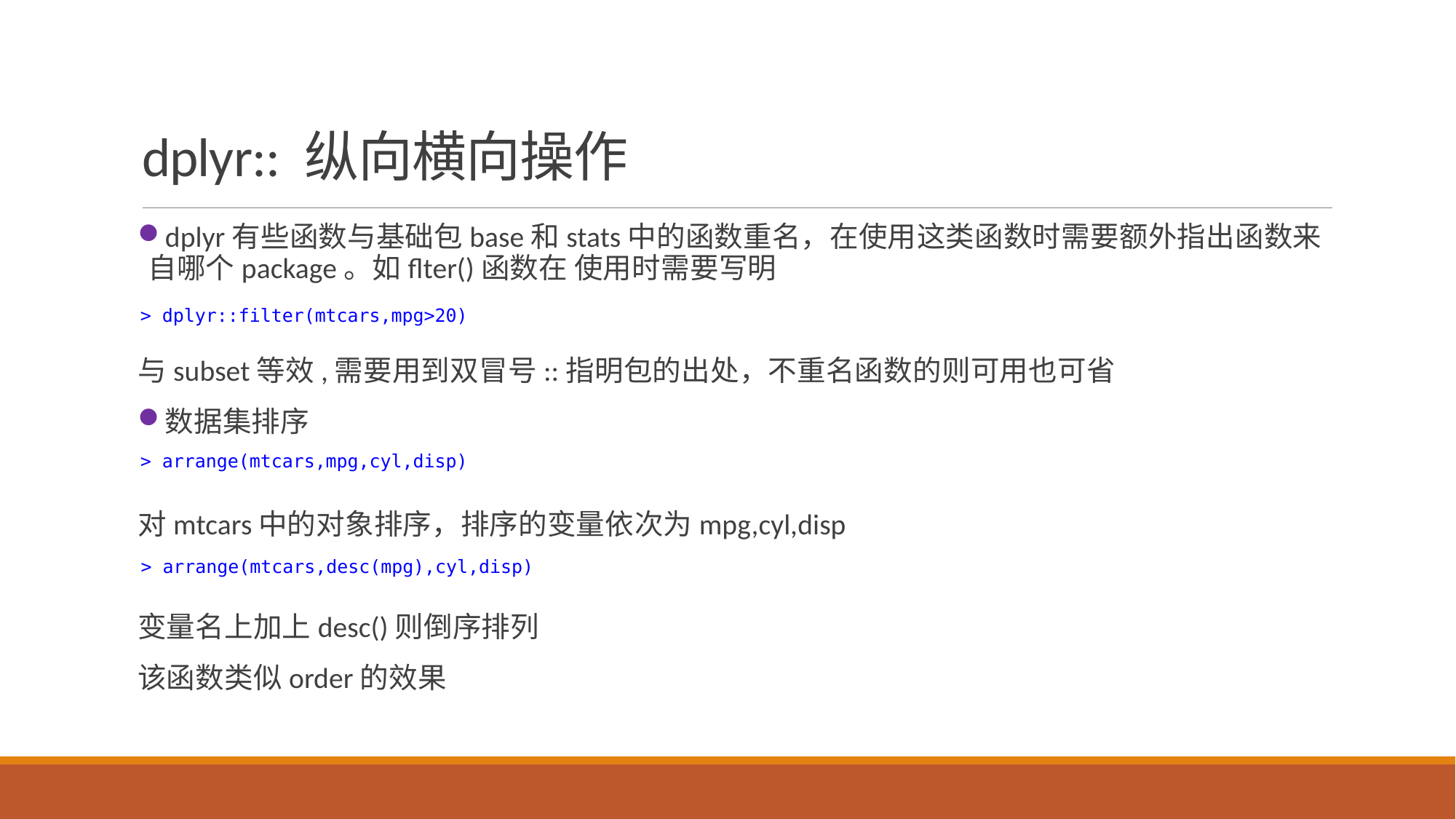

# dplyr:: 纵向横向操作
dplyr有些函数与基础包base和stats中的函数重名，在使用这类函数时需要额外指出函数来自哪个package。如flter()函数在 使用时需要写明

与subset等效,需要用到双冒号::指明包的出处，不重名函数的则可用也可省
数据集排序

对mtcars中的对象排序，排序的变量依次为mpg,cyl,disp

变量名上加上desc()则倒序排列
该函数类似order的效果
> dplyr::filter(mtcars,mpg>20)
> arrange(mtcars,mpg,cyl,disp)
> arrange(mtcars,desc(mpg),cyl,disp)